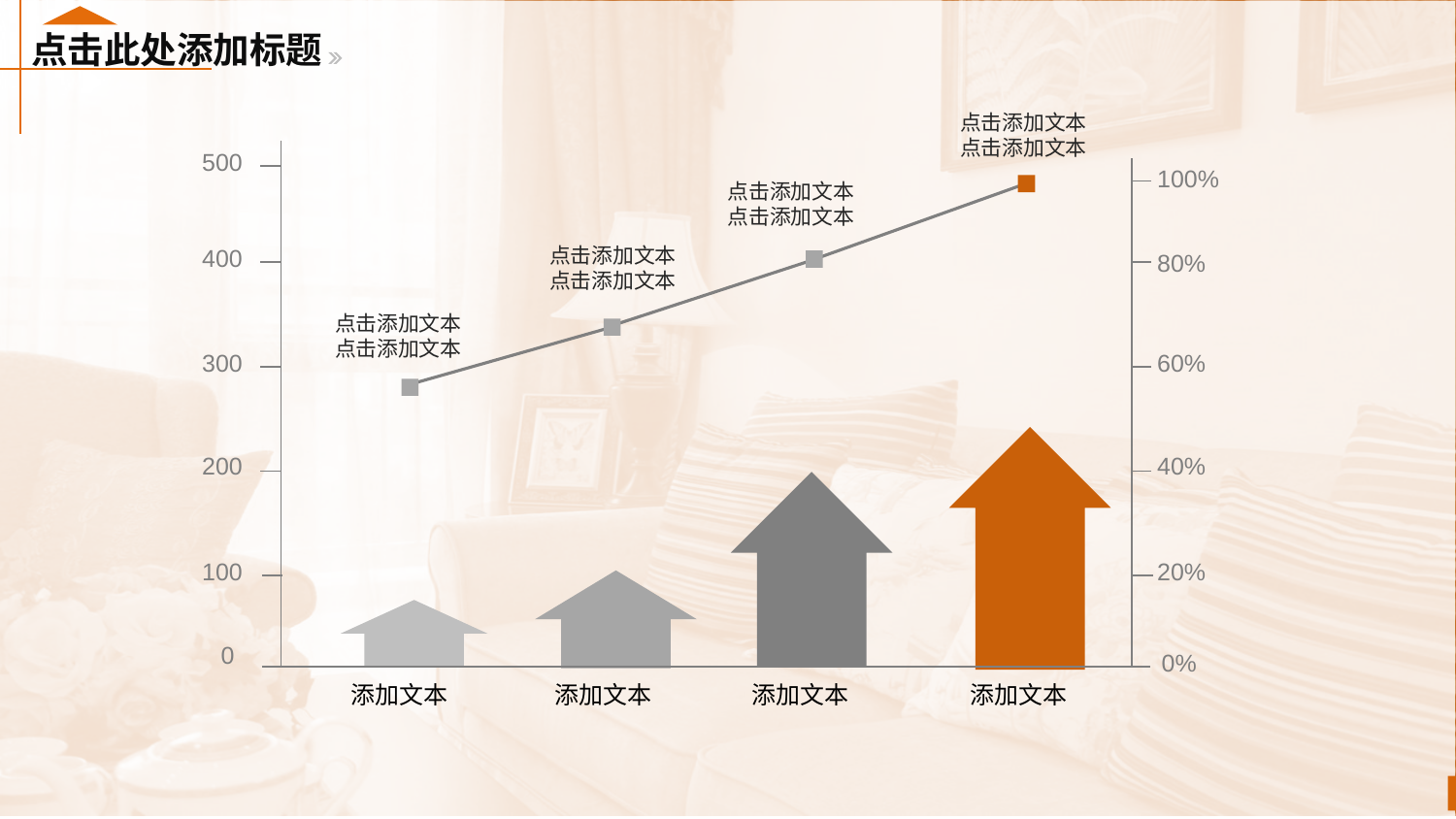

点击此处添加标题

点击添加文本
点击添加文本
500
100%
400
80%
300
60%

200
40%

100
20%

0
0%
添加文本
添加文本
添加文本
添加文本
点击添加文本
点击添加文本

点击添加文本
点击添加文本
点击添加文本
点击添加文本